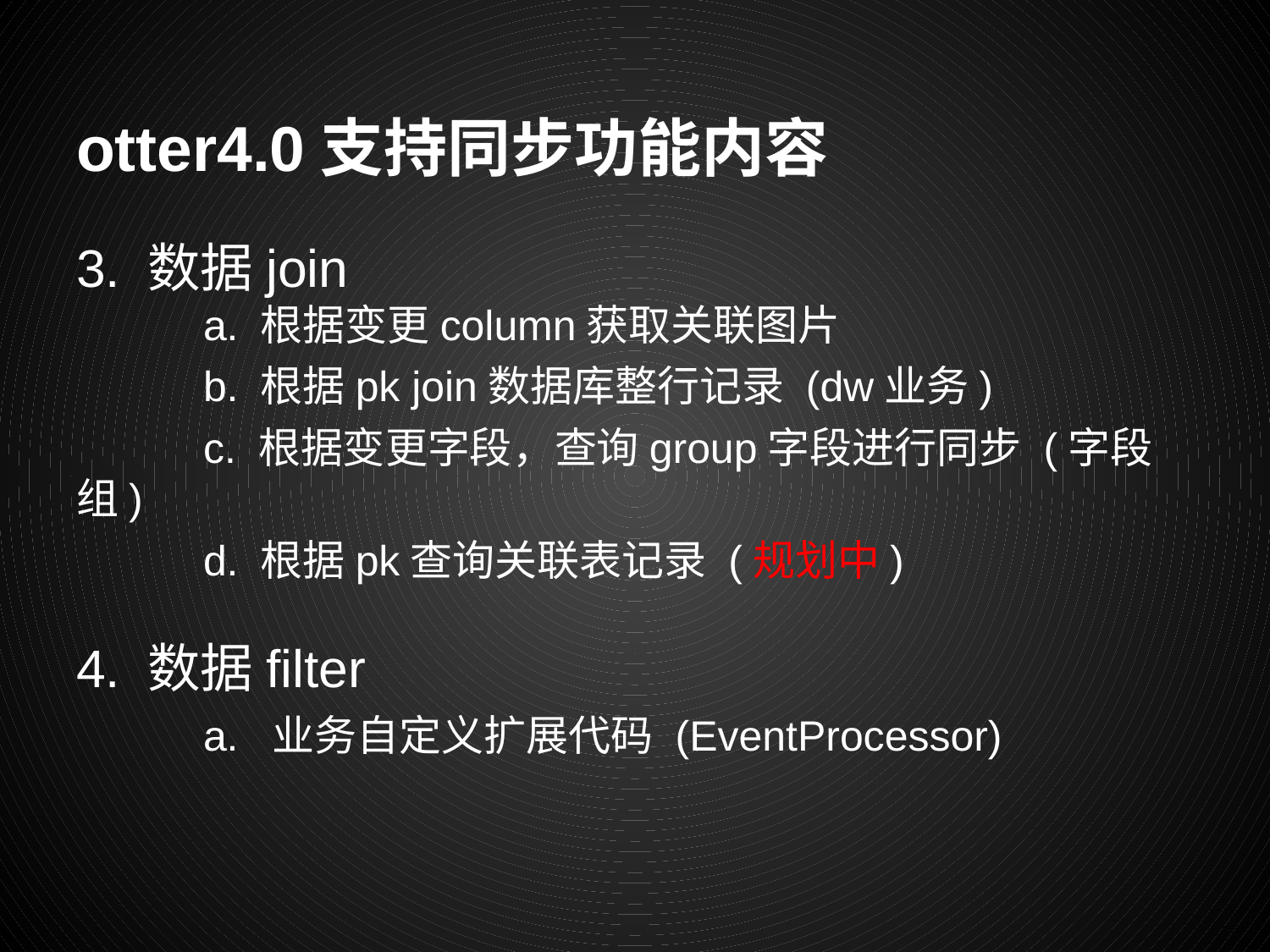

# otter4.0支持同步功能内容
3. 数据join
	a. 根据变更column获取关联图片
	b. 根据pk join数据库整行记录 (dw业务)
	c. 根据变更字段，查询group字段进行同步 (字段组)
	d. 根据pk查询关联表记录 (规划中)

4. 数据filter
	a.  业务自定义扩展代码 (EventProcessor)